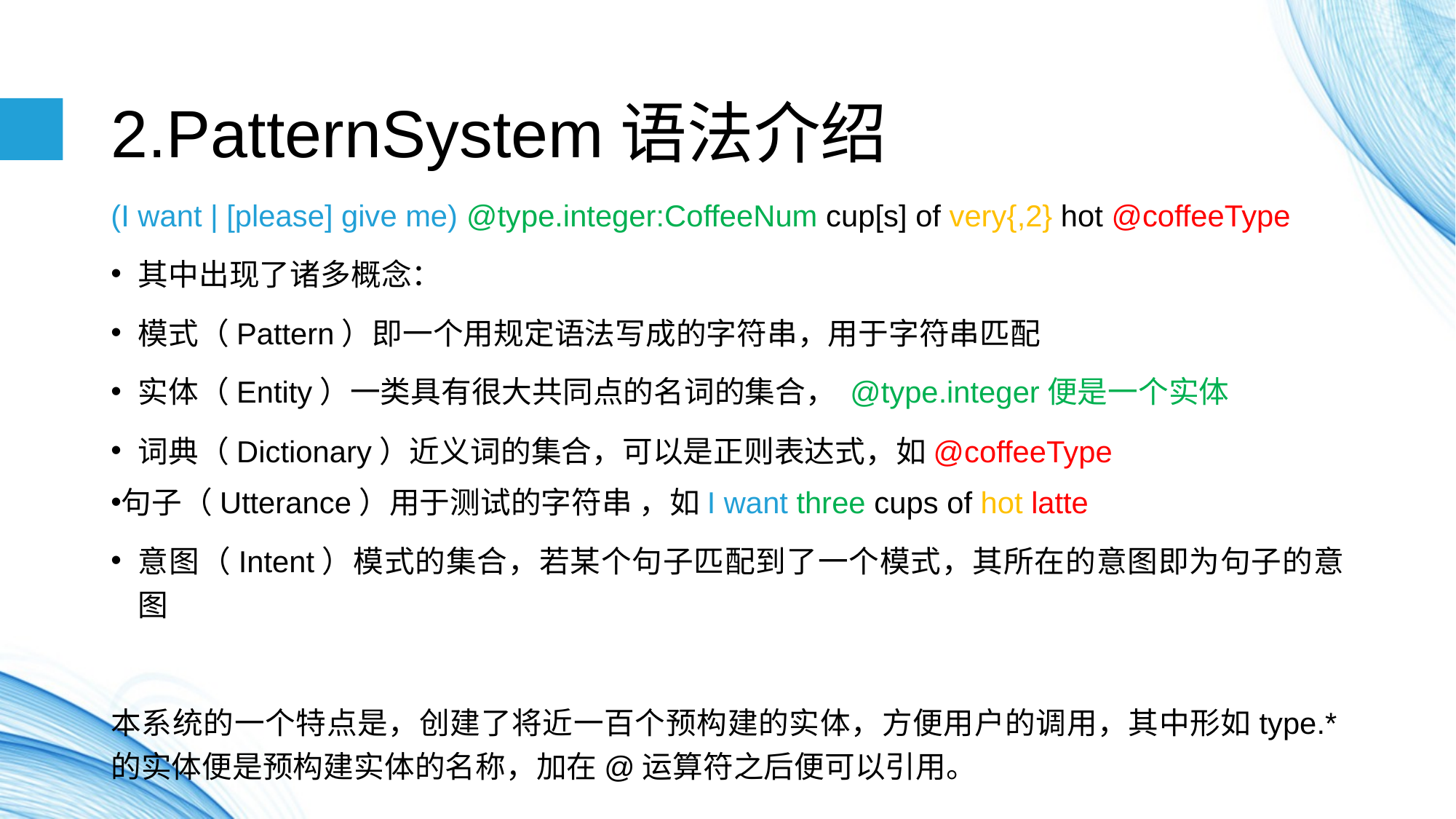

# 2.PatternSystem语法介绍
(I want | [please] give me) @type.integer:CoffeeNum cup[s] of very{,2} hot @coffeeType
其中出现了诸多概念：
模式（Pattern）即一个用规定语法写成的字符串，用于字符串匹配
实体（Entity）一类具有很大共同点的名词的集合， @type.integer便是一个实体
词典（Dictionary）近义词的集合，可以是正则表达式，如@coffeeType
句子（Utterance）用于测试的字符串 ，如I want three cups of hot latte
意图（Intent）模式的集合，若某个句子匹配到了一个模式，其所在的意图即为句子的意图

本系统的一个特点是，创建了将近一百个预构建的实体，方便用户的调用，其中形如type.*的实体便是预构建实体的名称，加在@运算符之后便可以引用。